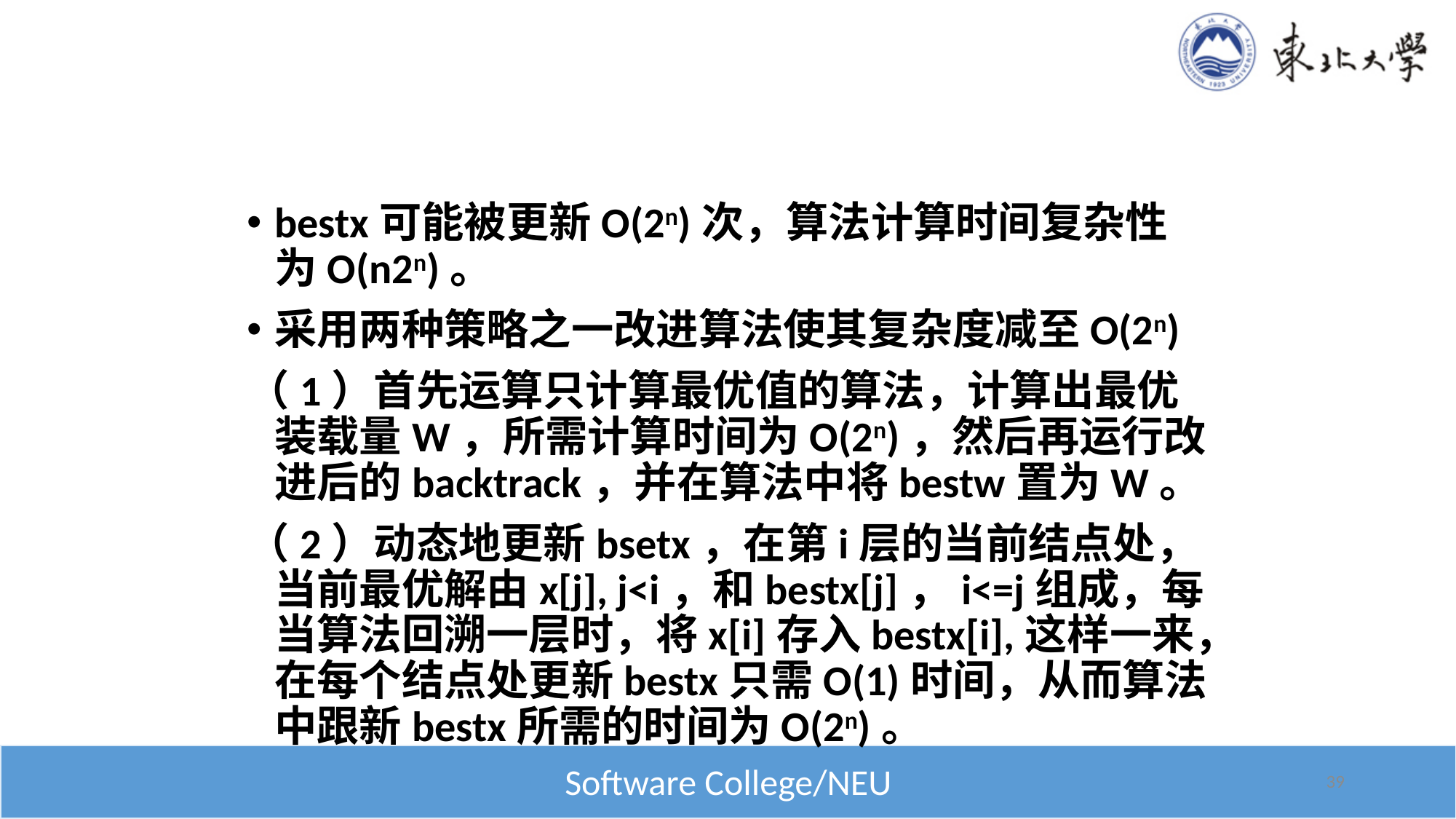

#
bestx可能被更新O(2n)次，算法计算时间复杂性为O(n2n)。
采用两种策略之一改进算法使其复杂度减至O(2n)
（1）首先运算只计算最优值的算法，计算出最优装载量W，所需计算时间为O(2n)，然后再运行改进后的backtrack，并在算法中将bestw置为W。
（2）动态地更新bsetx，在第i层的当前结点处，当前最优解由x[j], j<i，和bestx[j]，i<=j组成，每当算法回溯一层时，将x[i]存入bestx[i],这样一来，在每个结点处更新bestx只需O(1)时间，从而算法中跟新bestx所需的时间为O(2n)。
39